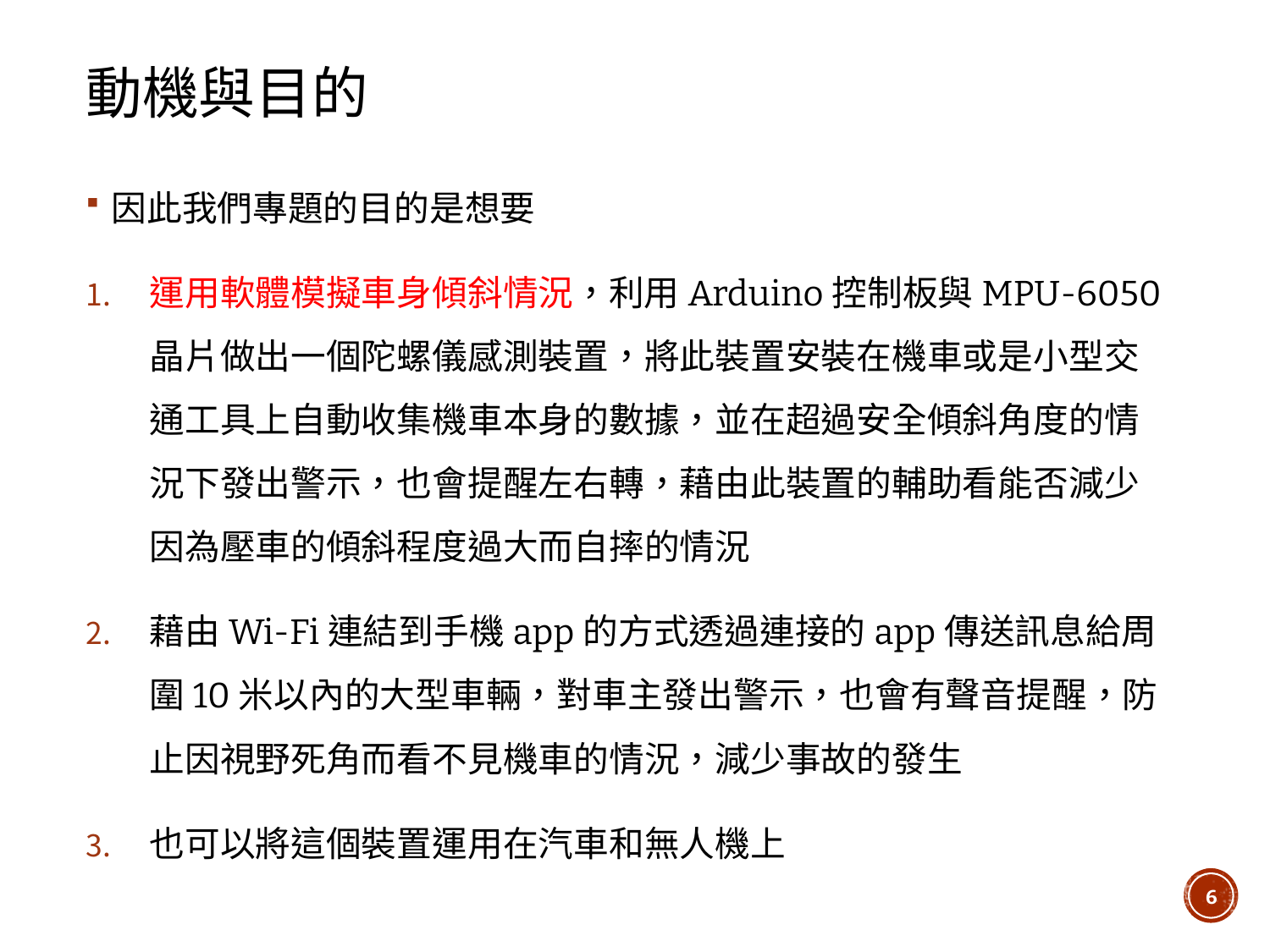

# 動機與目的
因此我們專題的目的是想要
運用軟體模擬車身傾斜情況，利用Arduino控制板與MPU-6050晶片做出一個陀螺儀感測裝置，將此裝置安裝在機車或是小型交通工具上自動收集機車本身的數據，並在超過安全傾斜角度的情況下發出警示，也會提醒左右轉，藉由此裝置的輔助看能否減少因為壓車的傾斜程度過大而自摔的情況
藉由Wi-Fi連結到手機app的方式透過連接的app傳送訊息給周圍10米以內的大型車輛，對車主發出警示，也會有聲音提醒，防止因視野死角而看不見機車的情況，減少事故的發生
也可以將這個裝置運用在汽車和無人機上

6